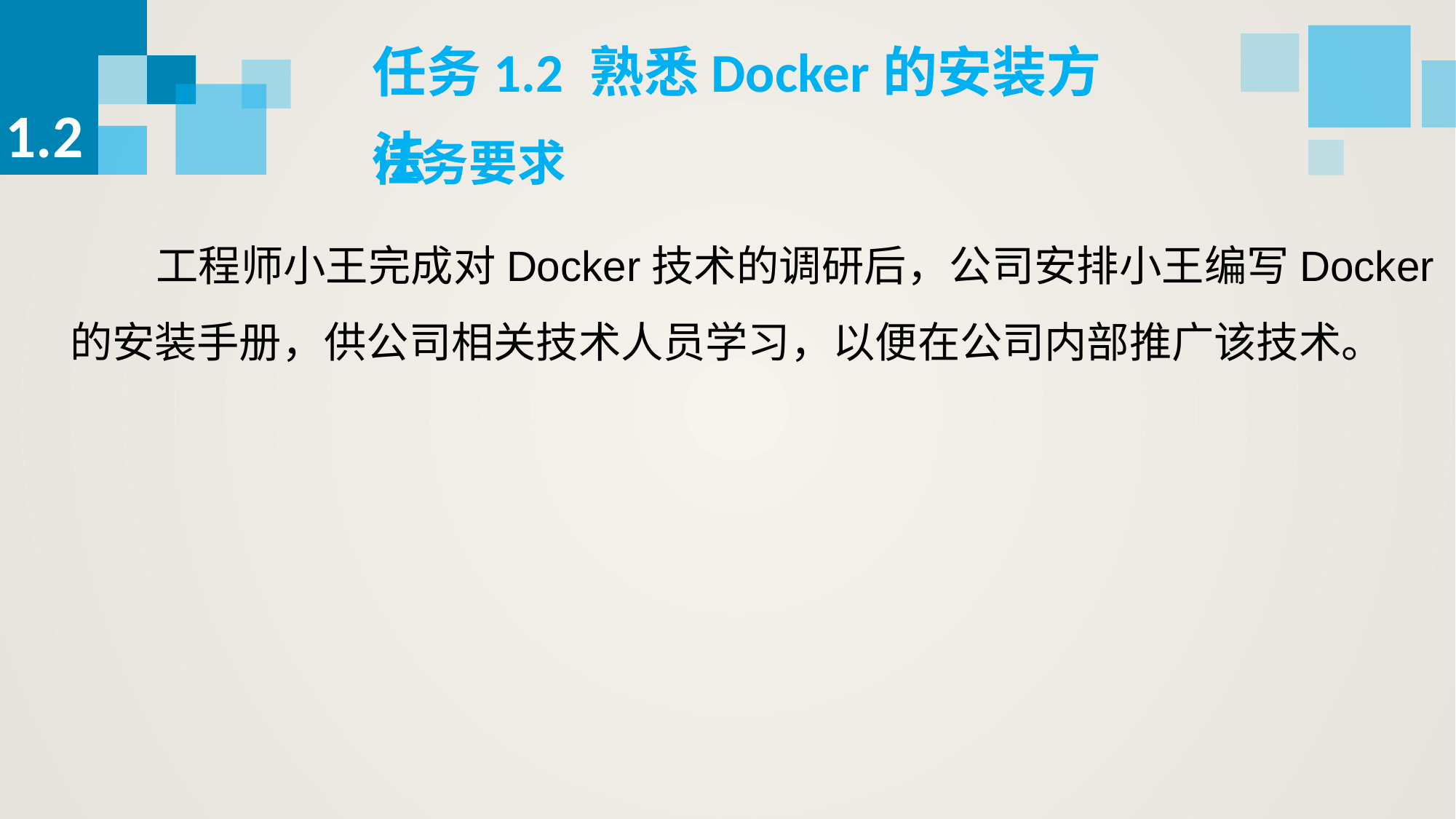

任务1.2 熟悉Docker的安装方法
1.2
任务要求
工程师小王完成对Docker技术的调研后，公司安排小王编写Docker的安装手册，供公司相关技术人员学习，以便在公司内部推广该技术。